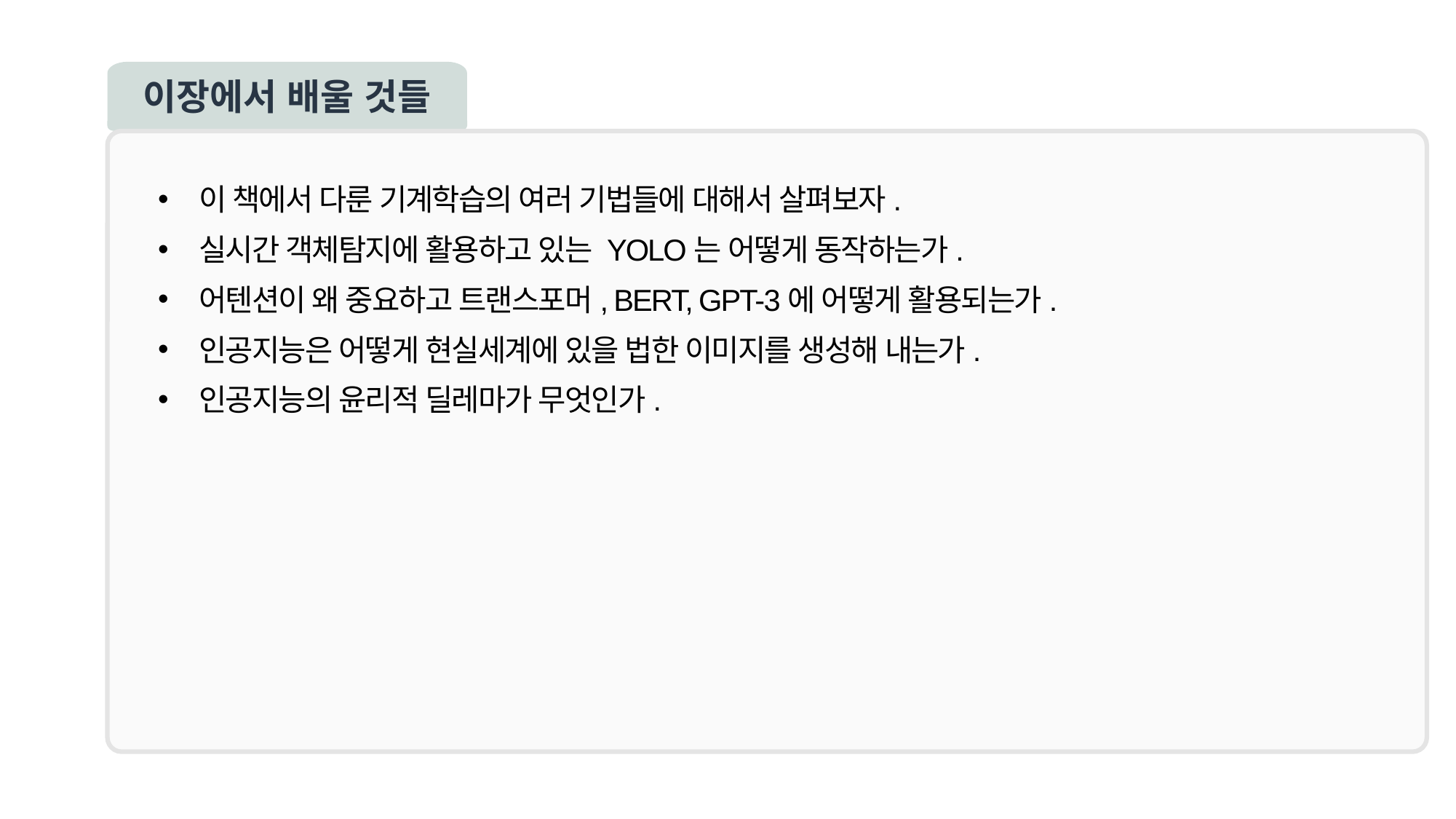

이장에서 배울 것들

이 책에서 다룬 기계학습의 여러 기법들에 대해서 살펴보자.
실시간 객체탐지에 활용하고 있는 YOLO는 어떻게 동작하는가.
어텐션이 왜 중요하고 트랜스포머, BERT, GPT-3에 어떻게 활용되는가.
인공지능은 어떻게 현실세계에 있을 법한 이미지를 생성해 내는가.
인공지능의 윤리적 딜레마가 무엇인가.